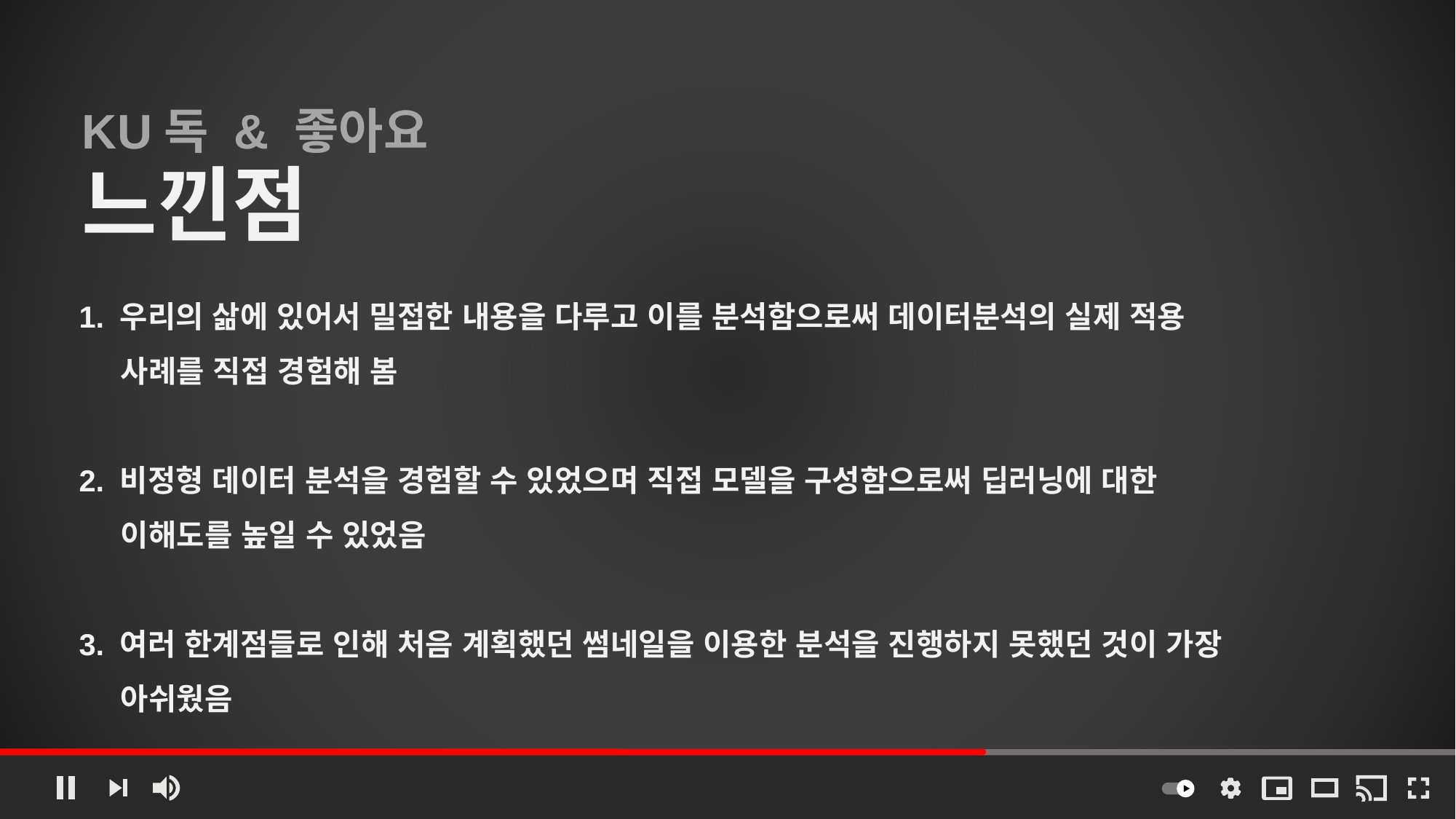

KU독 & 좋아요
2022-1 KUBIG Conference
KU독 & 좋아요
느낀점

1. 우리의 삶에 있어서 밀접한 내용을 다루고 이를 분석함으로써 데이터분석의 실제 적용
    사례를 직접 경험해 봄

2. 비정형 데이터 분석을 경험할 수 있었으며 직접 모델을 구성함으로써 딥러닝에 대한
    이해도를 높일 수 있었음

3. 여러 한계점들로 인해 처음 계획했던 썸네일을 이용한 분석을 진행하지 못했던 것이 가장
    아쉬웠음